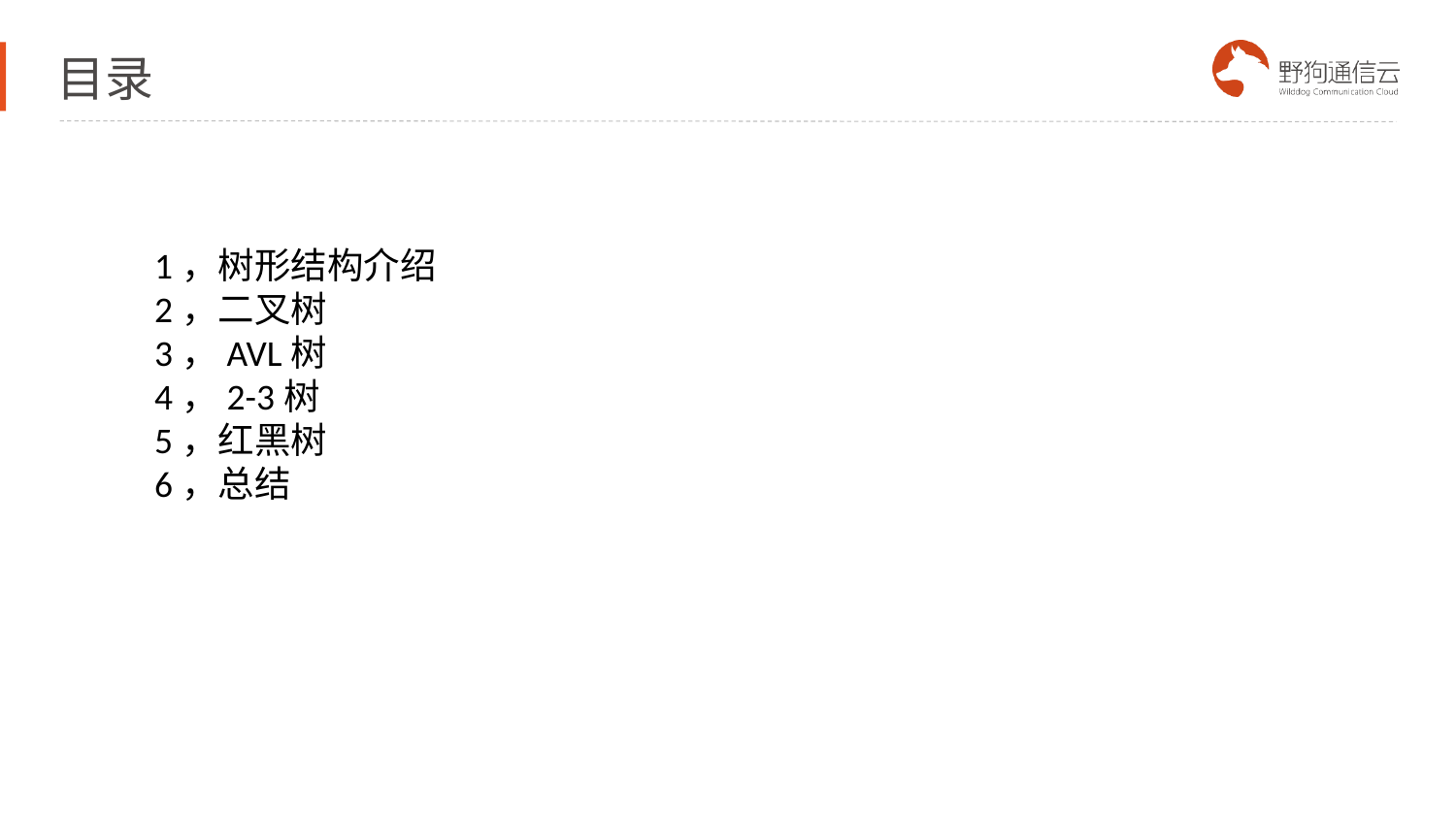

# 目录
1，树形结构介绍
2，二叉树
3，AVL树
4，2-3树
5，红黑树
6，总结